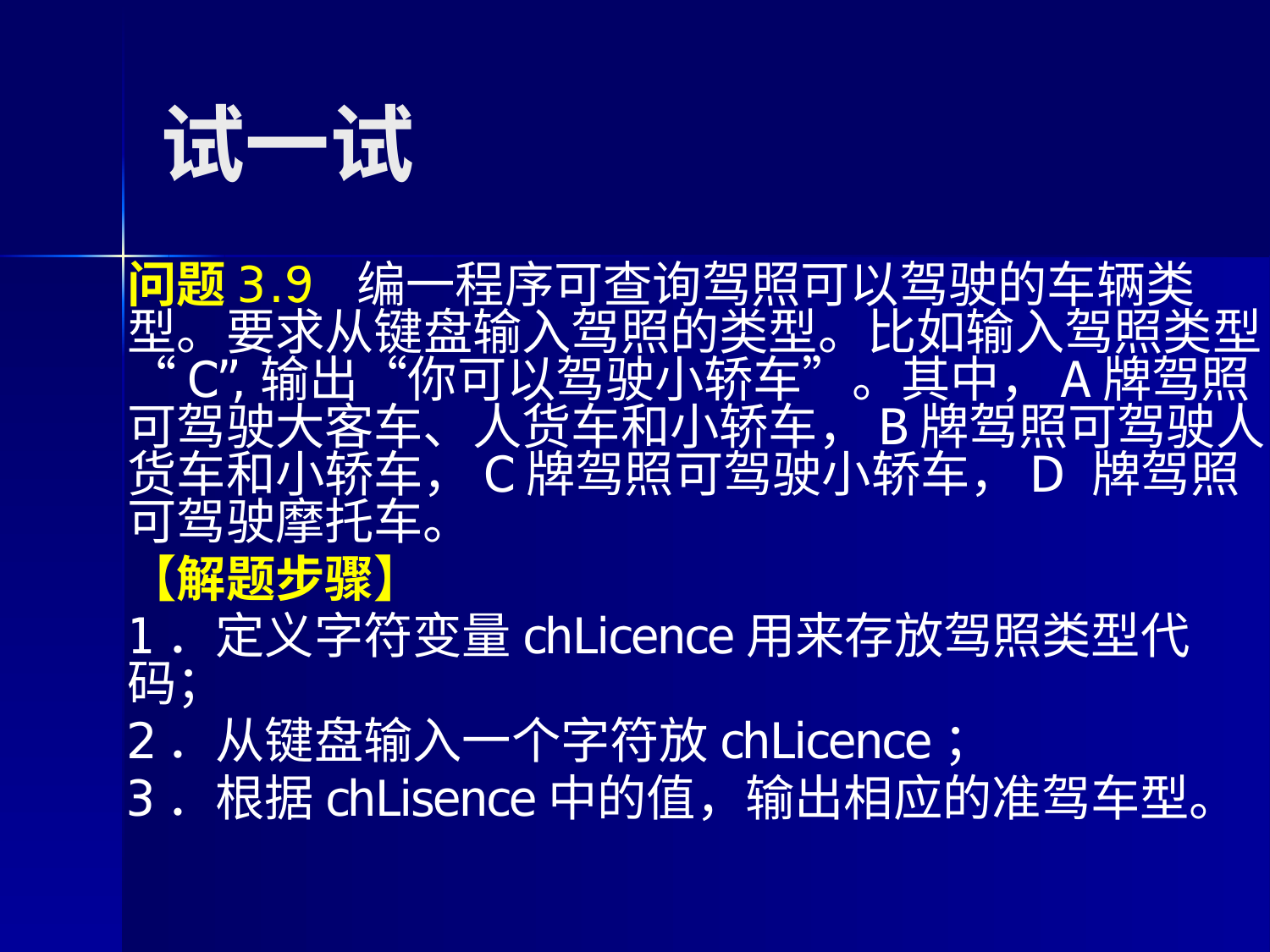

# 试一试
问题3.9  编一程序可查询驾照可以驾驶的车辆类型。要求从键盘输入驾照的类型。比如输入驾照类型“C”,输出“你可以驾驶小轿车”。其中，A牌驾照可驾驶大客车、人货车和小轿车，B牌驾照可驾驶人货车和小轿车，C牌驾照可驾驶小轿车，D 牌驾照可驾驶摩托车。
【解题步骤】
1．定义字符变量chLicence用来存放驾照类型代码；
2．从键盘输入一个字符放chLicence；
3．根据chLisence中的值，输出相应的准驾车型。